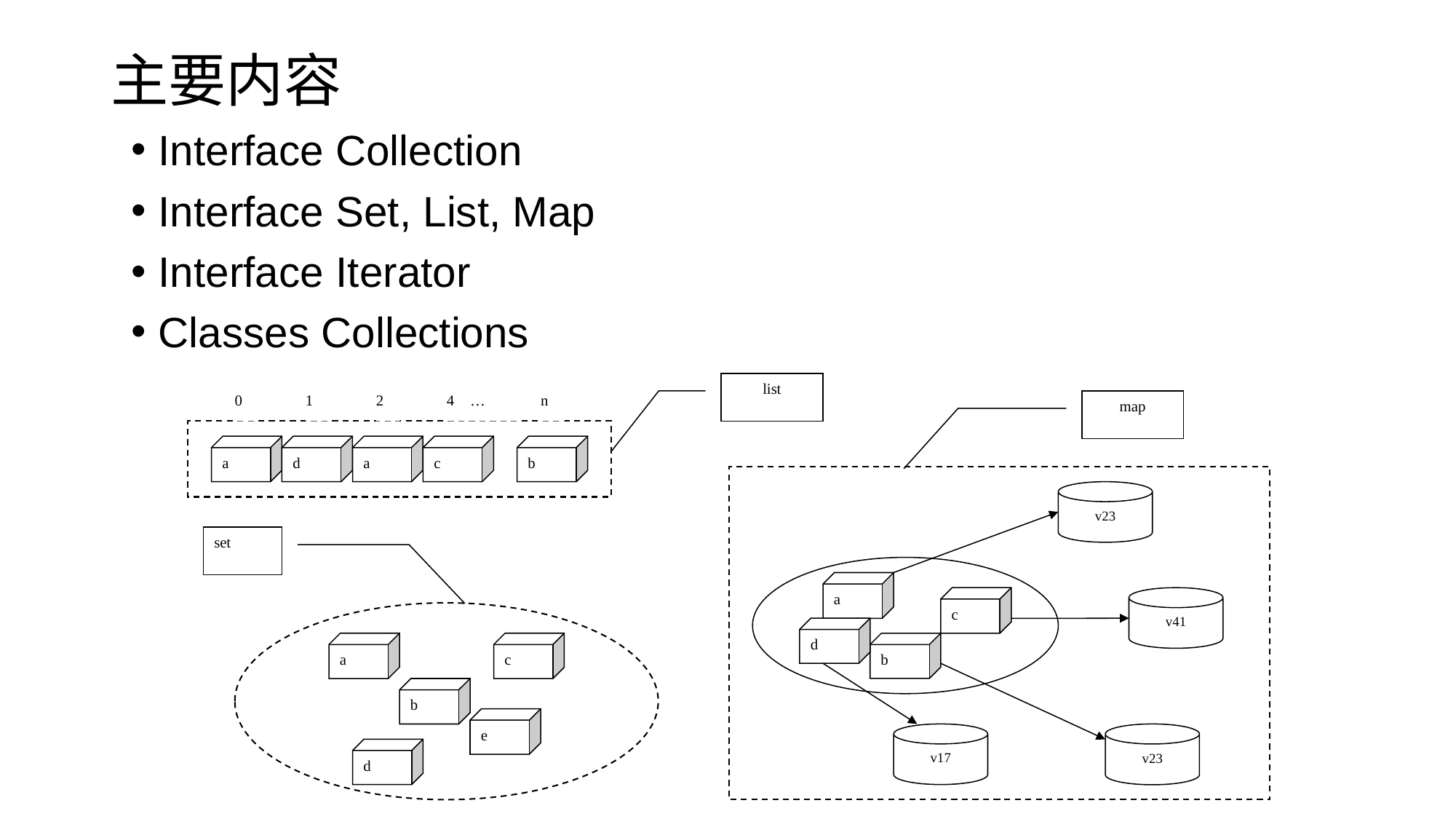

# 主要内容
Interface Collection
Interface Set, List, Map
Interface Iterator
Classes Collections

list
0
1
2
4
…
n
map

a
d
a
c
b

v23

set

a
c
v41

d

a
c
b

b
e
v17
v23
d